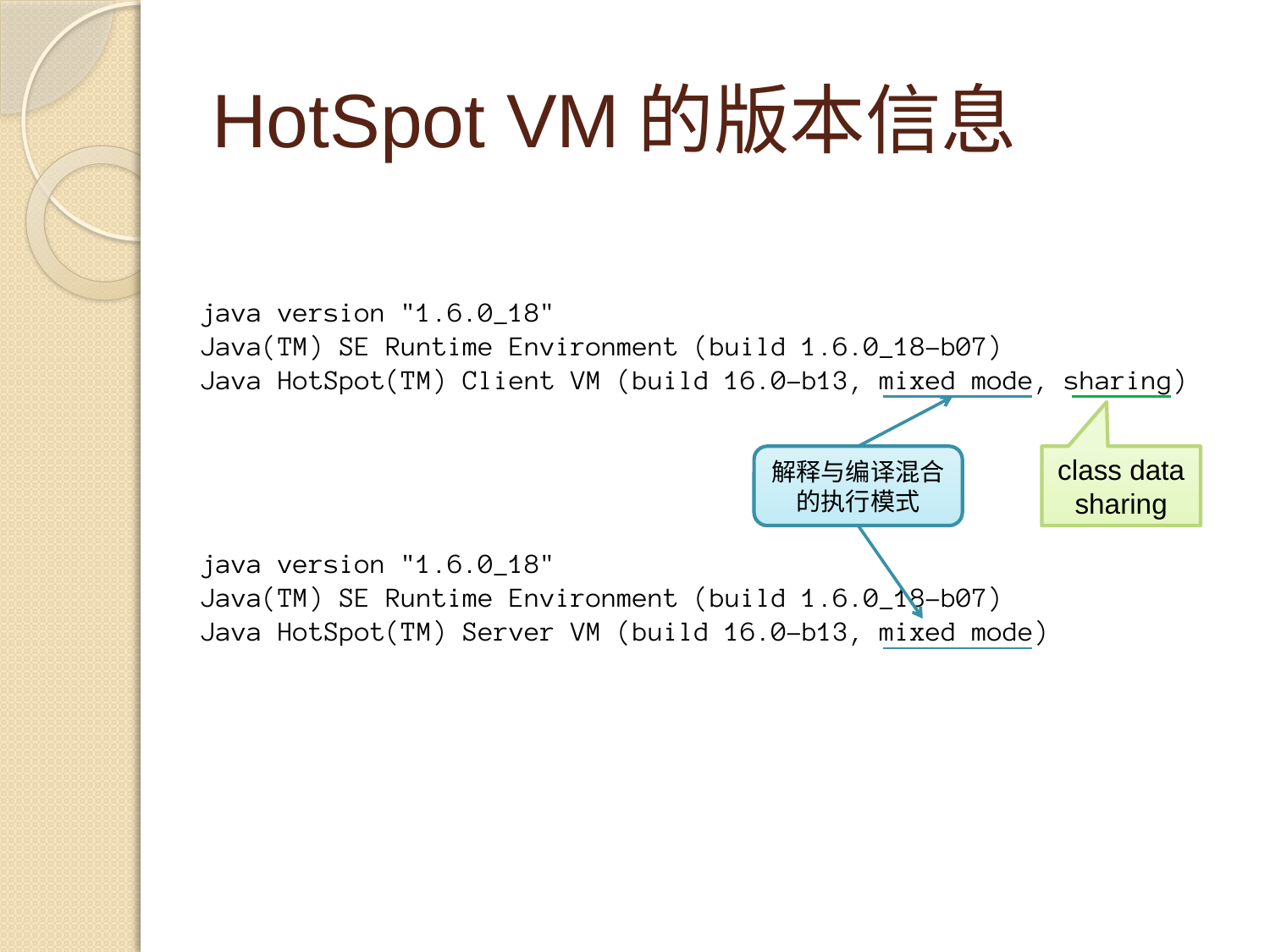

# HotSpot VM的版本信息
java version "1.6.0_18"
Java(TM) SE Runtime Environment (build 1.6.0_18-b07)
Java HotSpot(TM) Client VM (build 16.0-b13, mixed mode, sharing)
解释与编译混合的执行模式
class data sharing
java version "1.6.0_18"
Java(TM) SE Runtime Environment (build 1.6.0_18-b07)
Java HotSpot(TM) Server VM (build 16.0-b13, mixed mode)